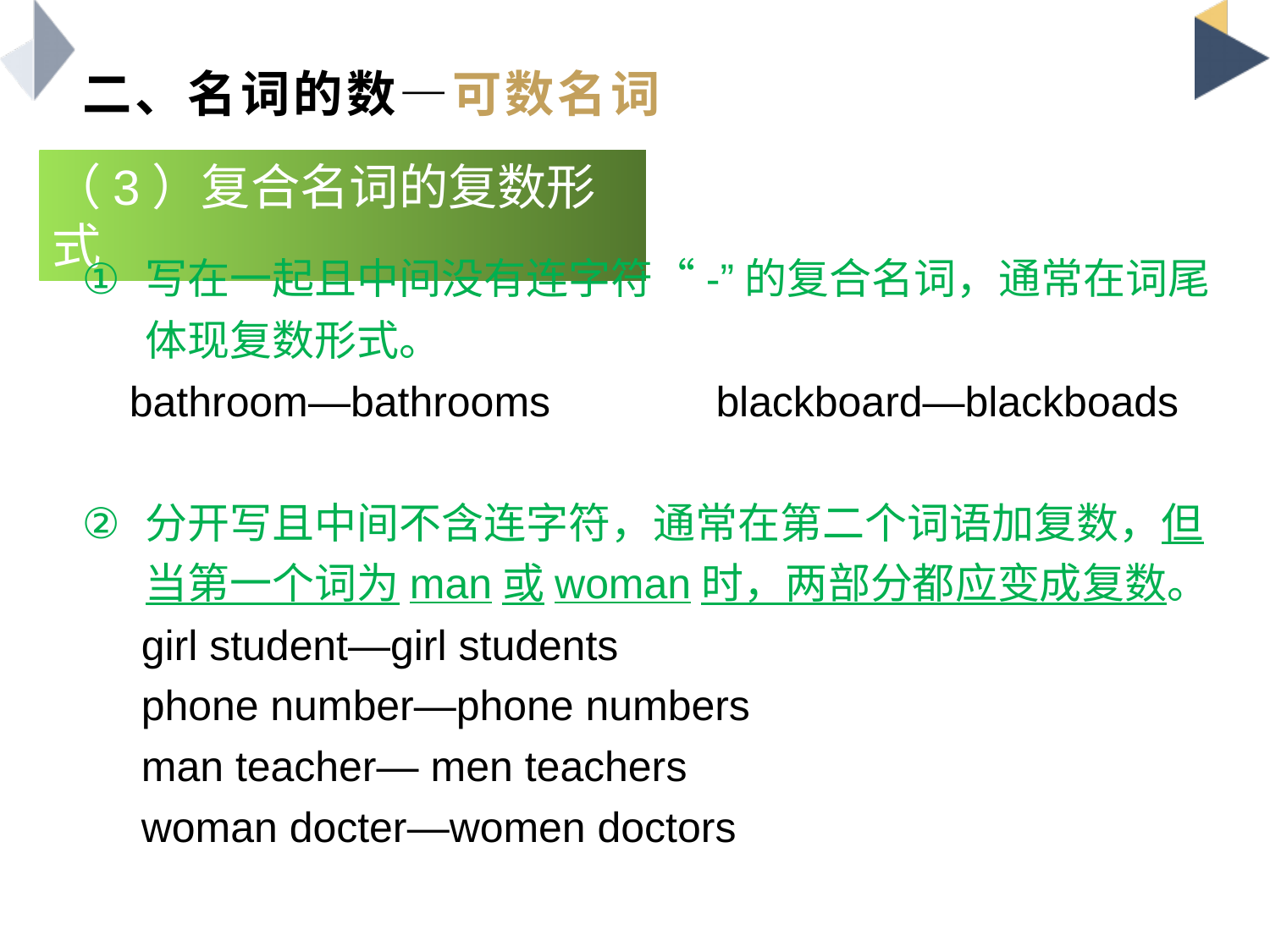

# 二、名词的数—可数名词
（3）复合名词的复数形式
写在一起且中间没有连字符“-”的复合名词，通常在词尾体现复数形式。
    bathroom—bathrooms              blackboard—blackboads

分开写且中间不含连字符，通常在第二个词语加复数，但当第一个词为man或woman时，两部分都应变成复数。
     girl student—girl students
     phone number—phone numbers
     man teacher— men teachers
     woman docter—women doctors